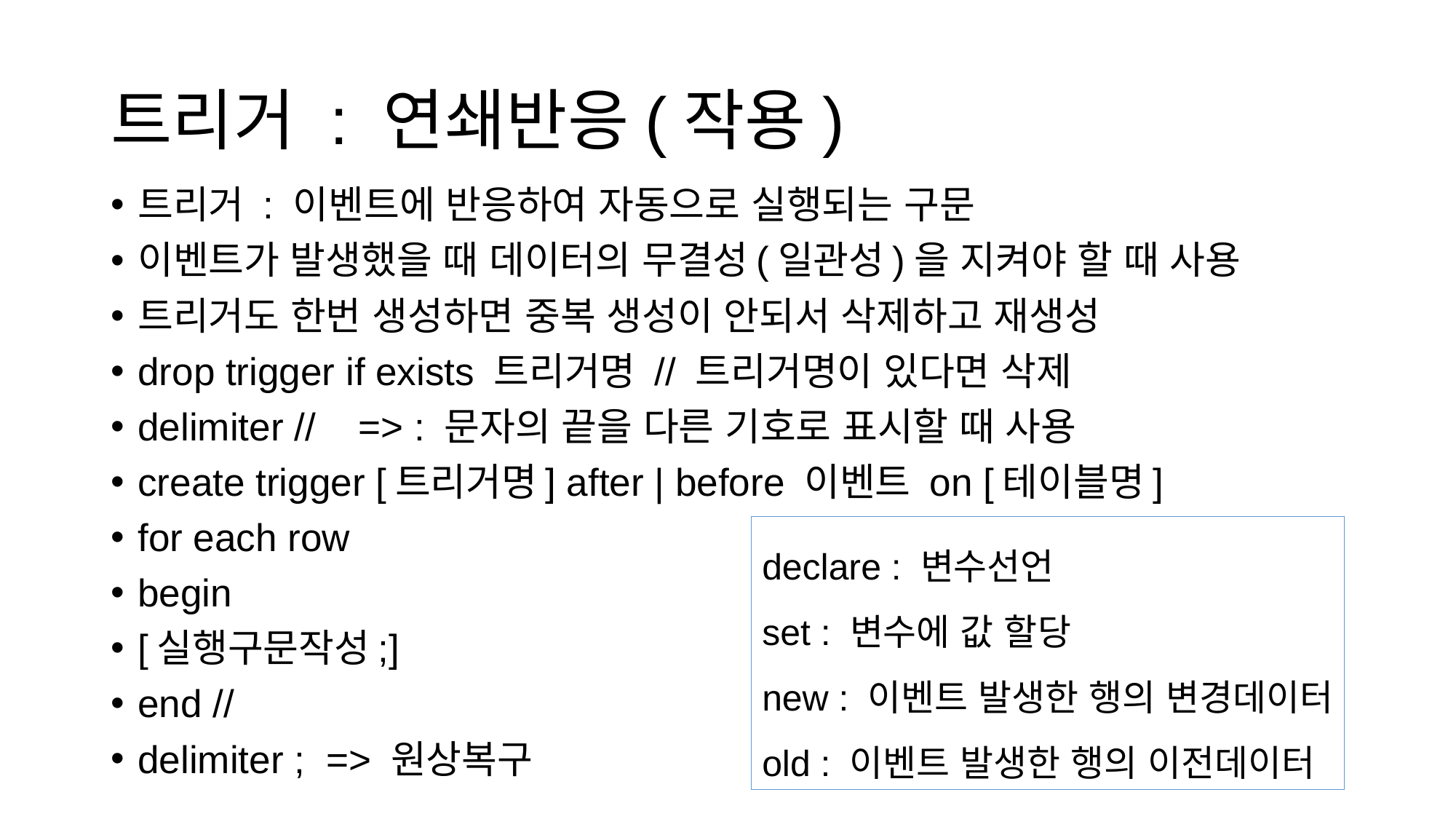

# 트리거 : 연쇄반응(작용)
트리거 : 이벤트에 반응하여 자동으로 실행되는 구문
이벤트가 발생했을 때 데이터의 무결성(일관성)을 지켜야 할 때 사용
트리거도 한번 생성하면 중복 생성이 안되서 삭제하고 재생성
drop trigger if exists 트리거명 // 트리거명이 있다면 삭제
delimiter //    => : 문자의 끝을 다른 기호로 표시할 때 사용
create trigger [트리거명] after | before 이벤트 on [테이블명]
for each row
begin
[실행구문작성;]
end //
delimiter ;  => 원상복구
declare : 변수선언
set : 변수에 값 할당
new : 이벤트 발생한 행의 변경데이터
old : 이벤트 발생한 행의 이전데이터